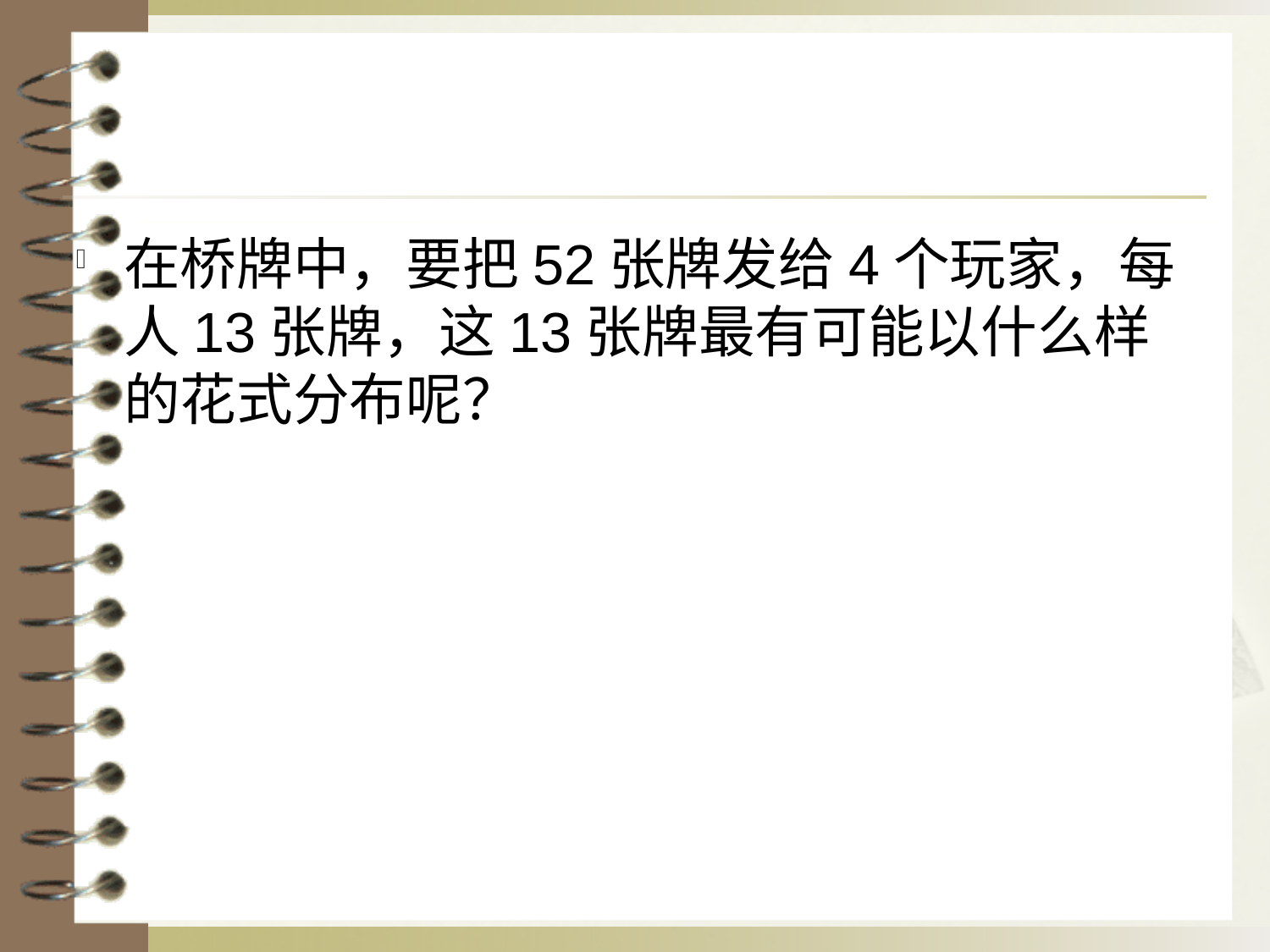

#
在桥牌中，要把52张牌发给4个玩家，每人13张牌，这13张牌最有可能以什么样的花式分布呢？